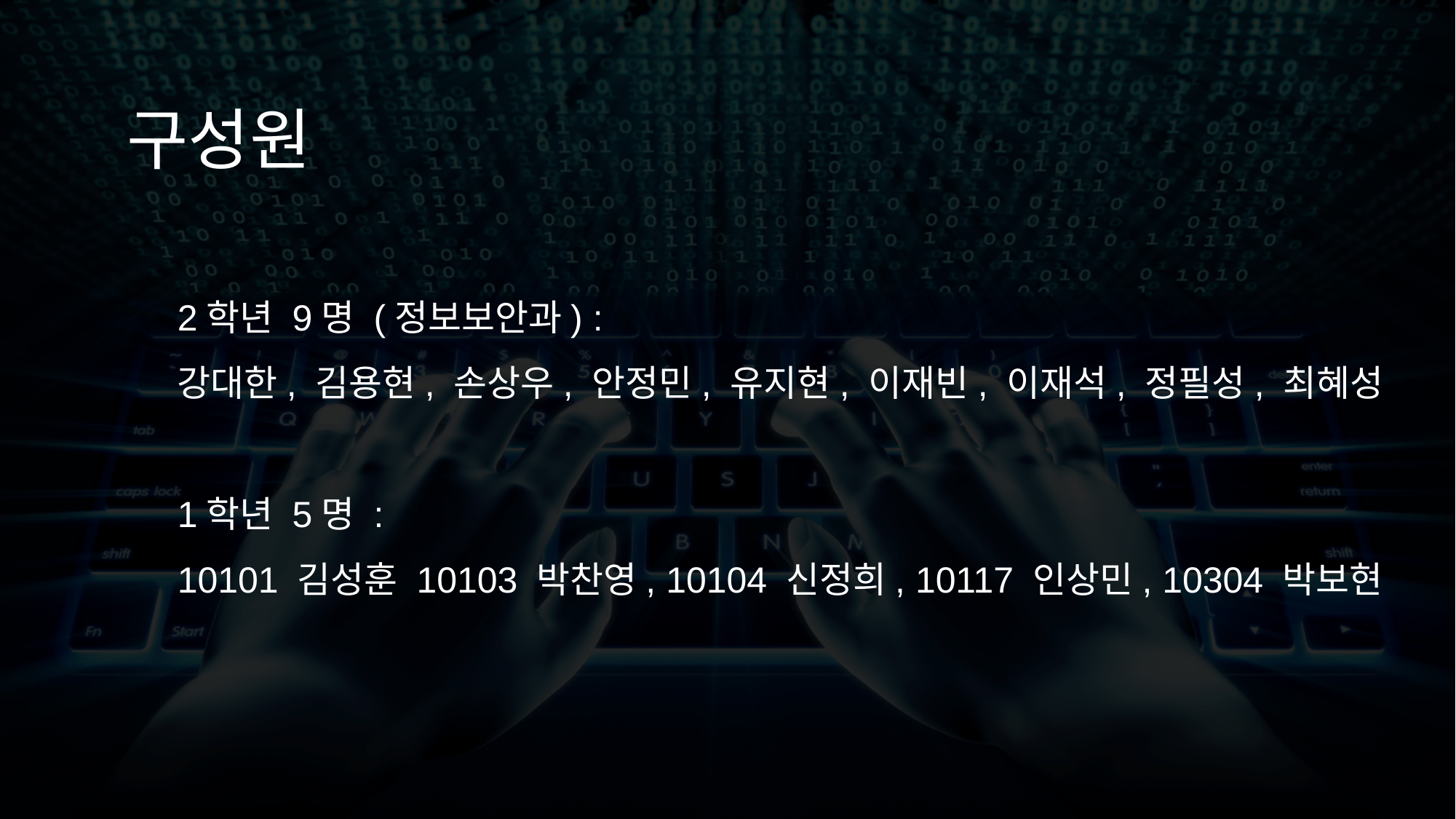

구성원
2학년 9명 (정보보안과) :
강대한, 김용현, 손상우, 안정민, 유지현, 이재빈, 이재석, 정필성, 최혜성

1학년 5명 :
10101 김성훈 10103 박찬영, 10104 신정희, 10117 인상민, 10304 박보현